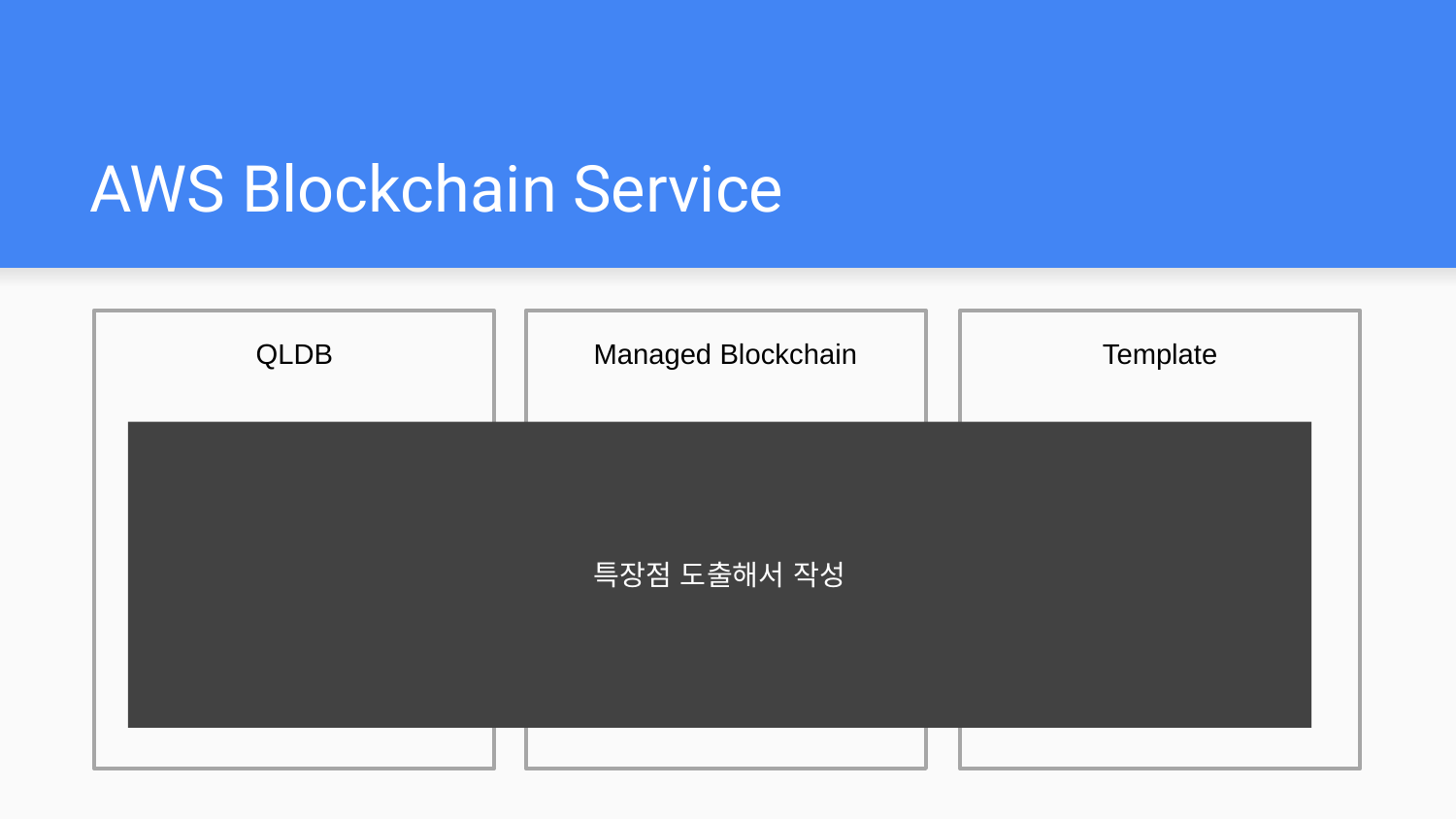

# AWS Blockchain Service

QLDB
Managed Blockchain
Template
특장점 도출해서 작성